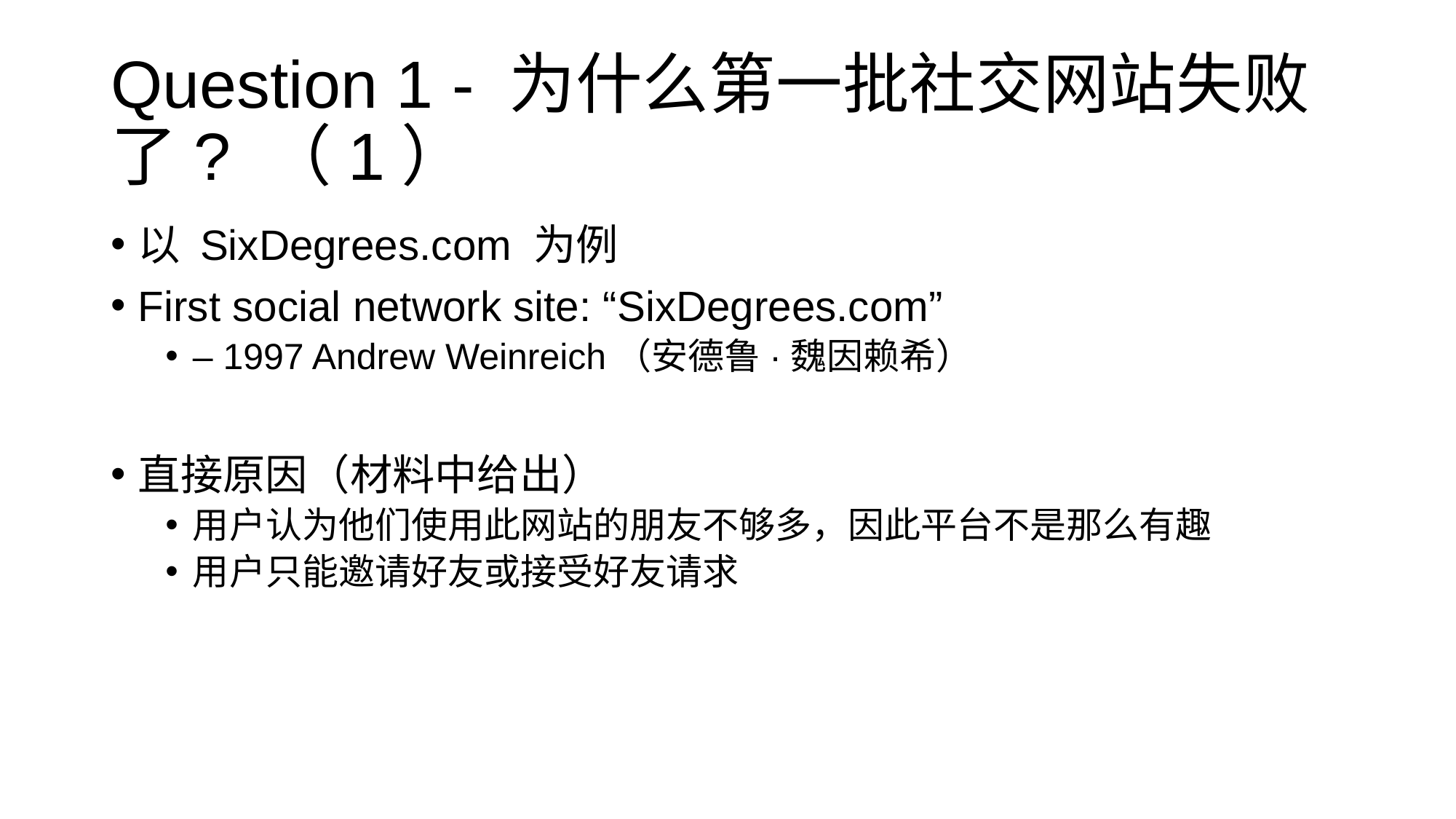

# Question 1 - 为什么第一批社交网站失败了? （1）
以 SixDegrees.com 为例
First social network site: “SixDegrees.com”
– 1997 Andrew Weinreich（安德鲁·魏因赖希）

直接原因（材料中给出）
用户认为他们使用此网站的朋友不够多，因此平台不是那么有趣
用户只能邀请好友或接受好友请求